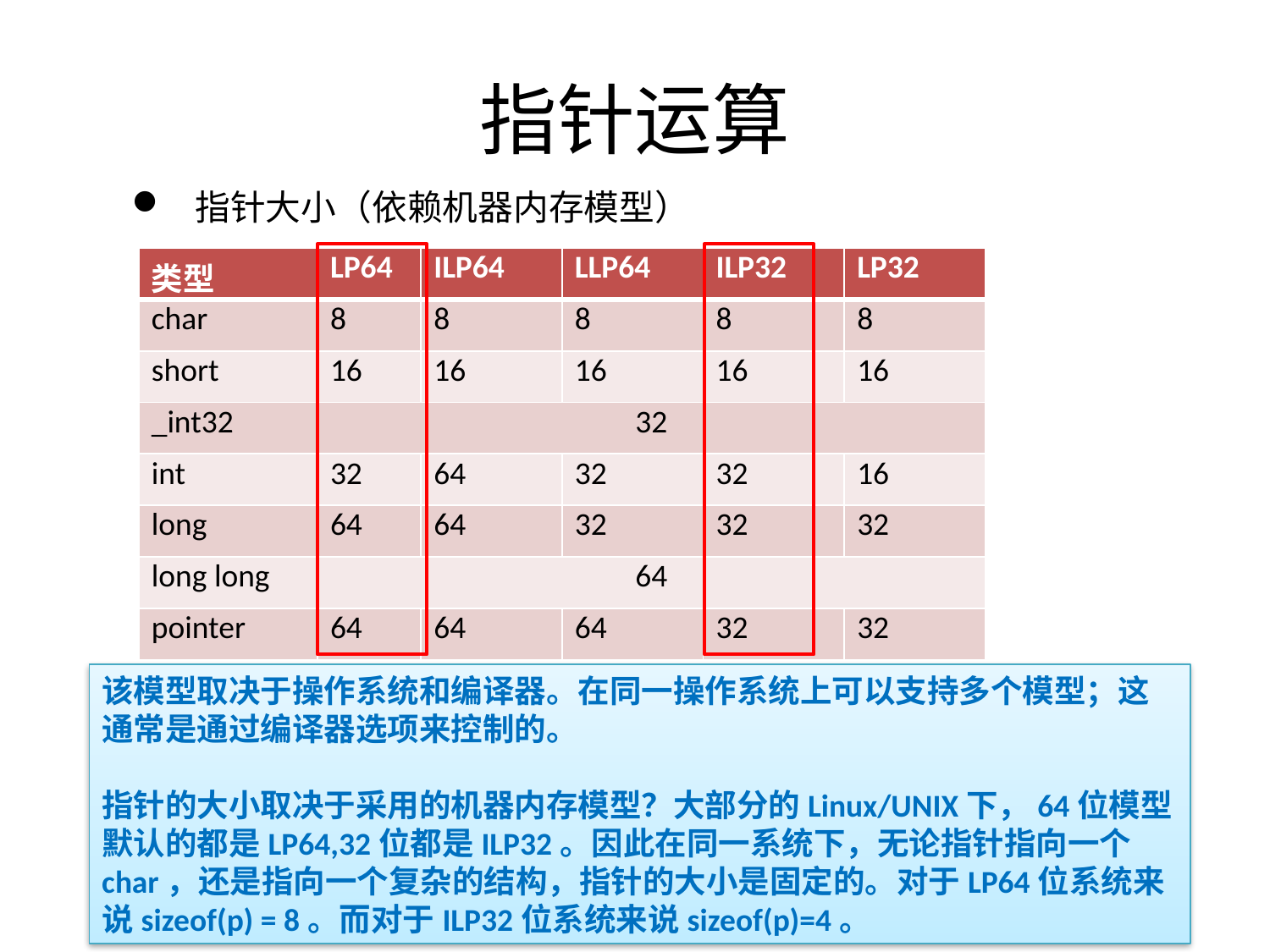

# 指针运算
指针大小（依赖机器内存模型）

| 类型 | LP64 | ILP64 | LLP64 | ILP32 | LP32 |
| --- | --- | --- | --- | --- | --- |
| char | 8 | 8 | 8 | 8 | 8 |
| short | 16 | 16 | 16 | 16 | 16 |
| \_int32 | 32 |  |  |  |  |
| int | 32 | 64 | 32 | 32 | 16 |
| long | 64 | 64 | 32 | 32 | 32 |
| long long | 64 |  |  |  |  |
| pointer | 64 | 64 | 64 | 32 | 32 |
该模型取决于操作系统和编译器。在同一操作系统上可以支持多个模型；这通常是通过编译器选项来控制的。

指针的大小取决于采用的机器内存模型？大部分的Linux/UNIX下，64位模型默认的都是LP64,32位都是ILP32。因此在同一系统下，无论指针指向一个char，还是指向一个复杂的结构，指针的大小是固定的。对于LP64位系统来说sizeof(p) = 8。而对于ILP32位系统来说sizeof(p)=4。